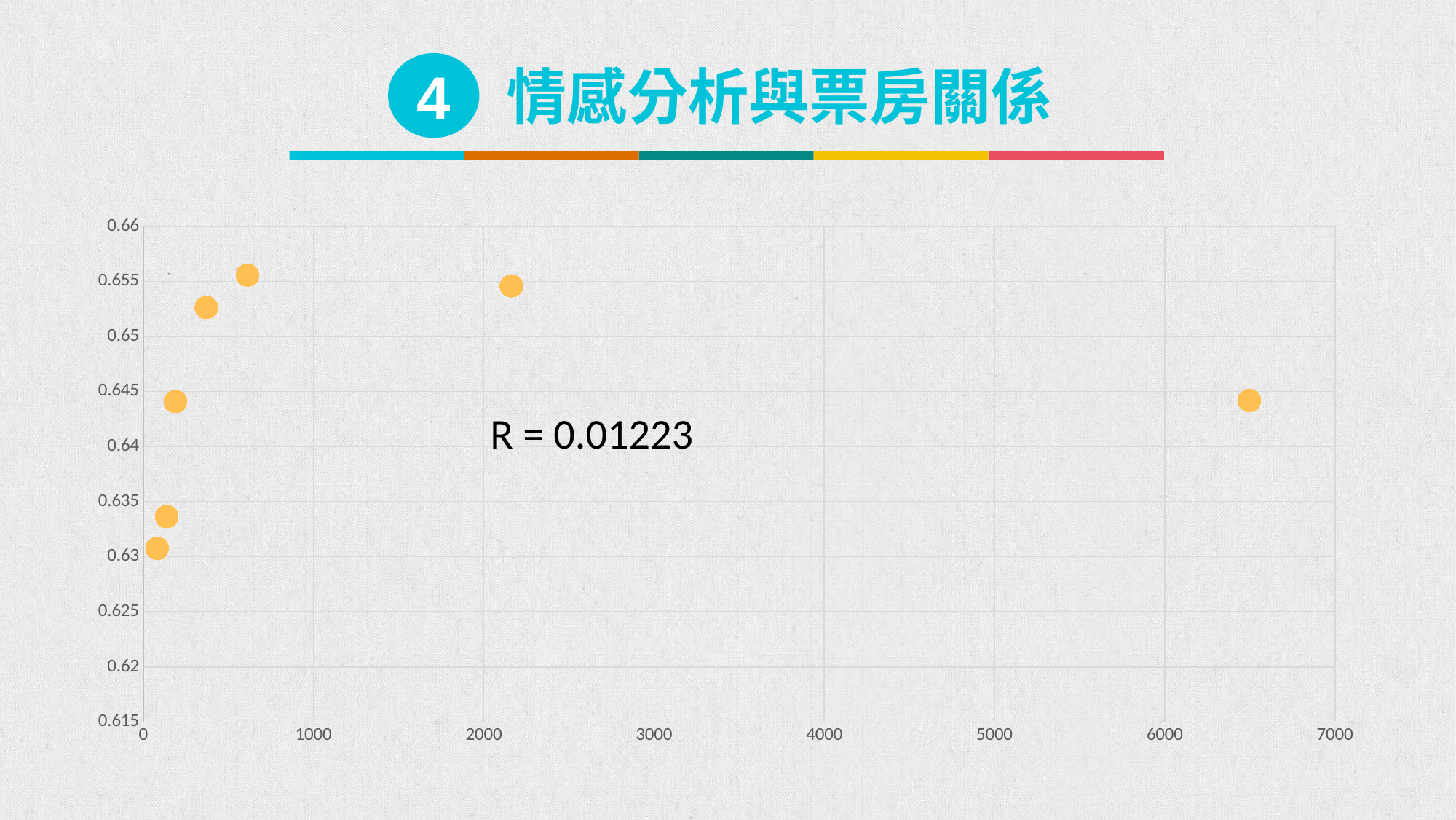

4
情感分析與票房關係

### Chart

| Category | Y 值 |
|---|---|
R = 0.01223